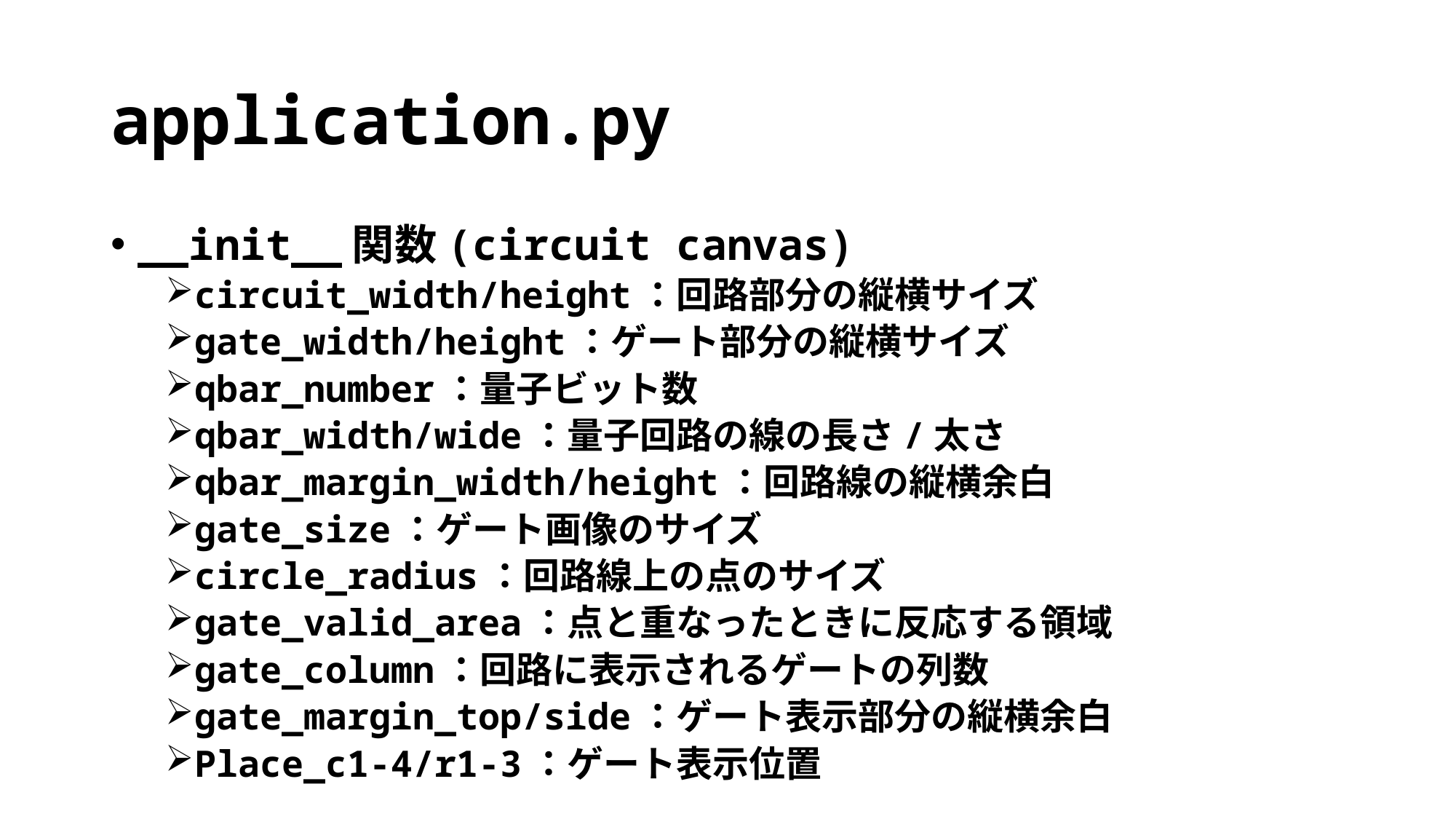

# application.py
__init__関数(circuit canvas)
circuit_width/height：回路部分の縦横サイズ
gate_width/height：ゲート部分の縦横サイズ
qbar_number：量子ビット数
qbar_width/wide：量子回路の線の長さ/太さ
qbar_margin_width/height：回路線の縦横余白
gate_size：ゲート画像のサイズ
circle_radius：回路線上の点のサイズ
gate_valid_area：点と重なったときに反応する領域
gate_column：回路に表示されるゲートの列数
gate_margin_top/side：ゲート表示部分の縦横余白
Place_c1-4/r1-3：ゲート表示位置